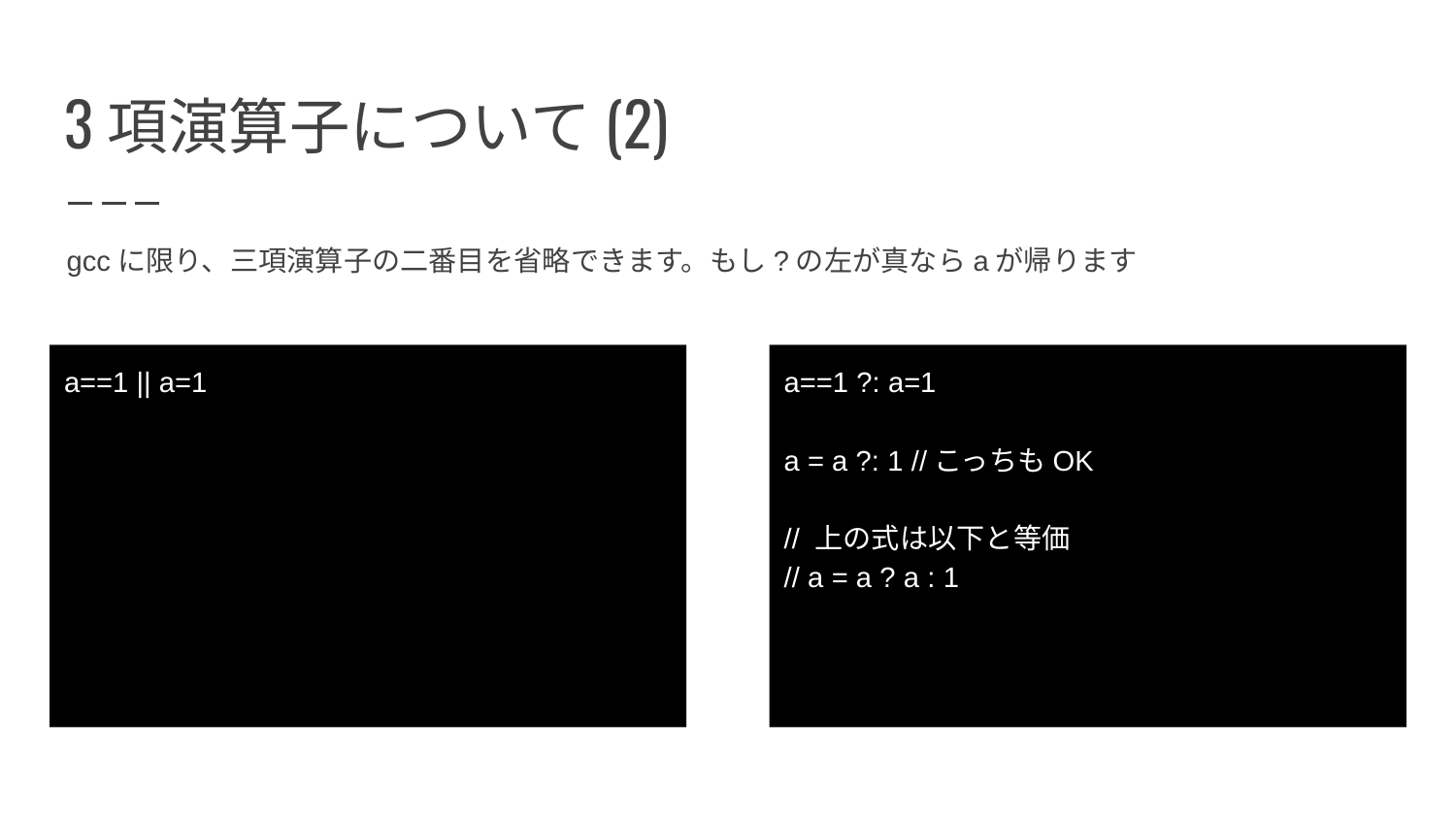

# 3項演算子について(2)
gccに限り、三項演算子の二番目を省略できます。もし?の左が真ならaが帰ります
a==1 || a=1
a==1 ?: a=1

a = a ?: 1 //こっちもOK

// 上の式は以下と等価
// a = a ? a : 1